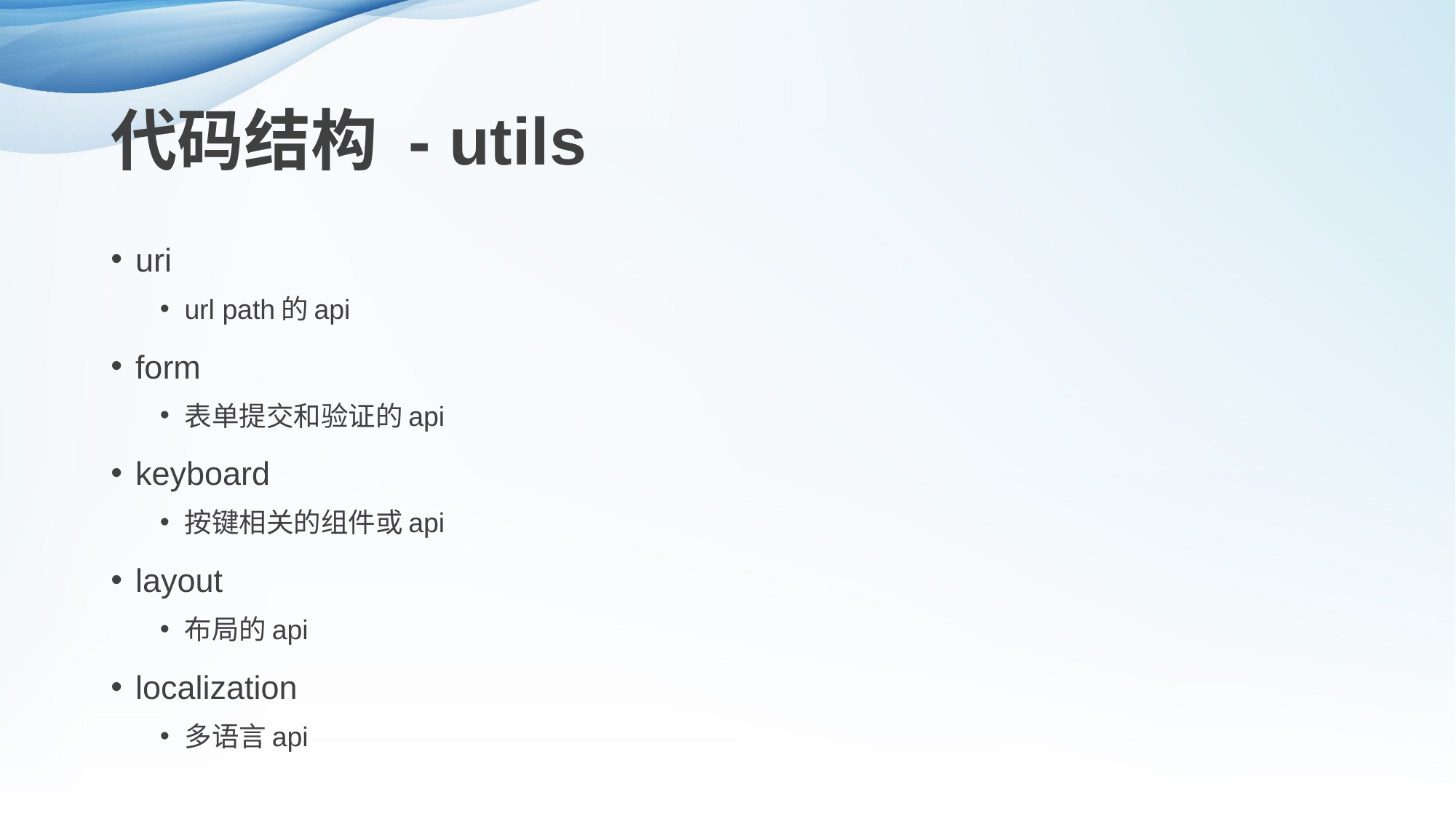

# 代码结构 - utils
uri
url path的api
form
表单提交和验证的api
keyboard
按键相关的组件或api
layout
布局的api
localization
多语言api